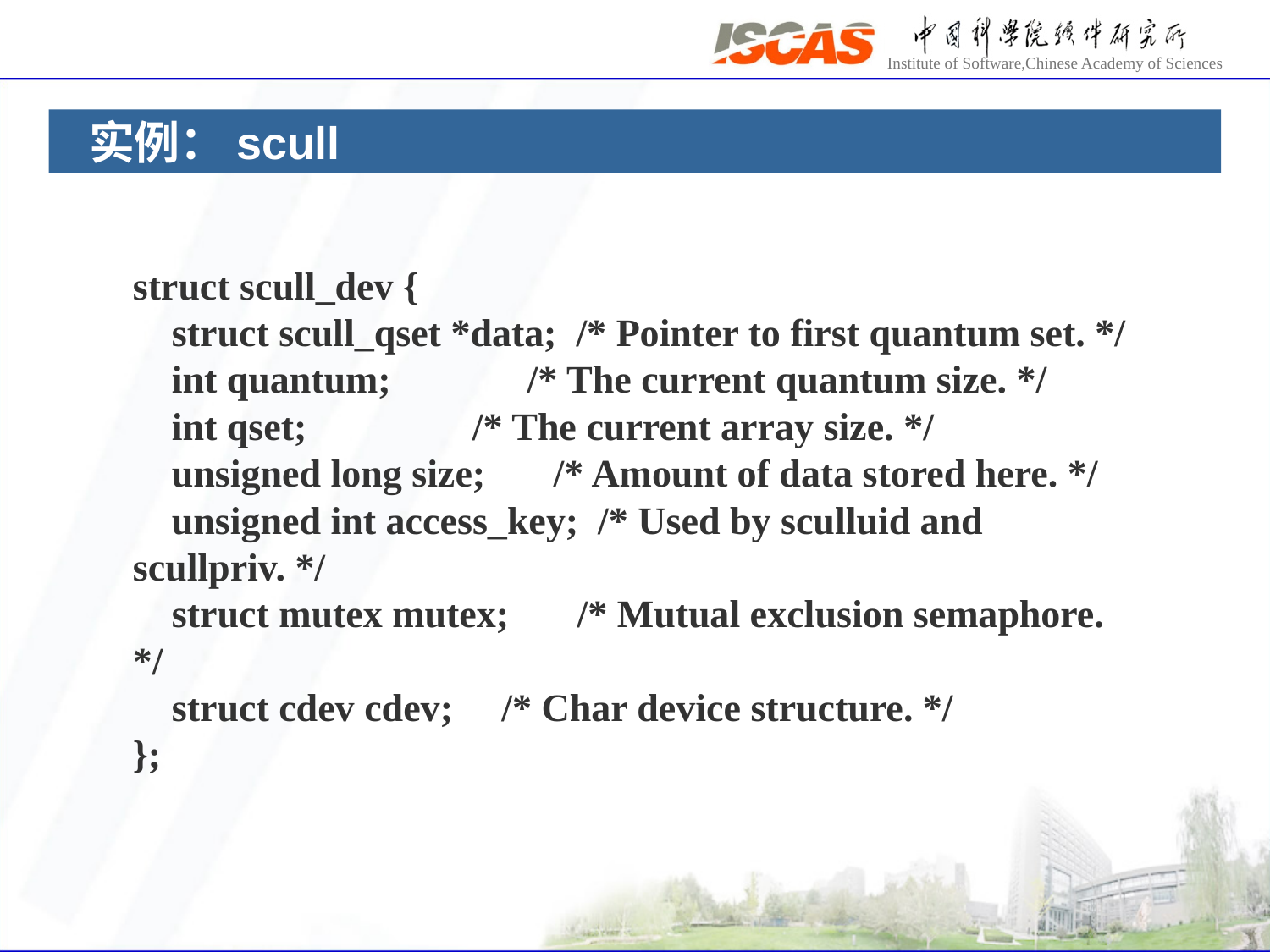

# 实例：scull
struct scull_dev {
    struct scull_qset *data;  /* Pointer to first quantum set. */
    int quantum;              /* The current quantum size. */
    int qset;                 /* The current array size. */
    unsigned long size;       /* Amount of data stored here. */
    unsigned int access_key;  /* Used by sculluid and scullpriv. */
    struct mutex mutex;       /* Mutual exclusion semaphore. */
    struct cdev cdev;     /* Char device structure. */
};